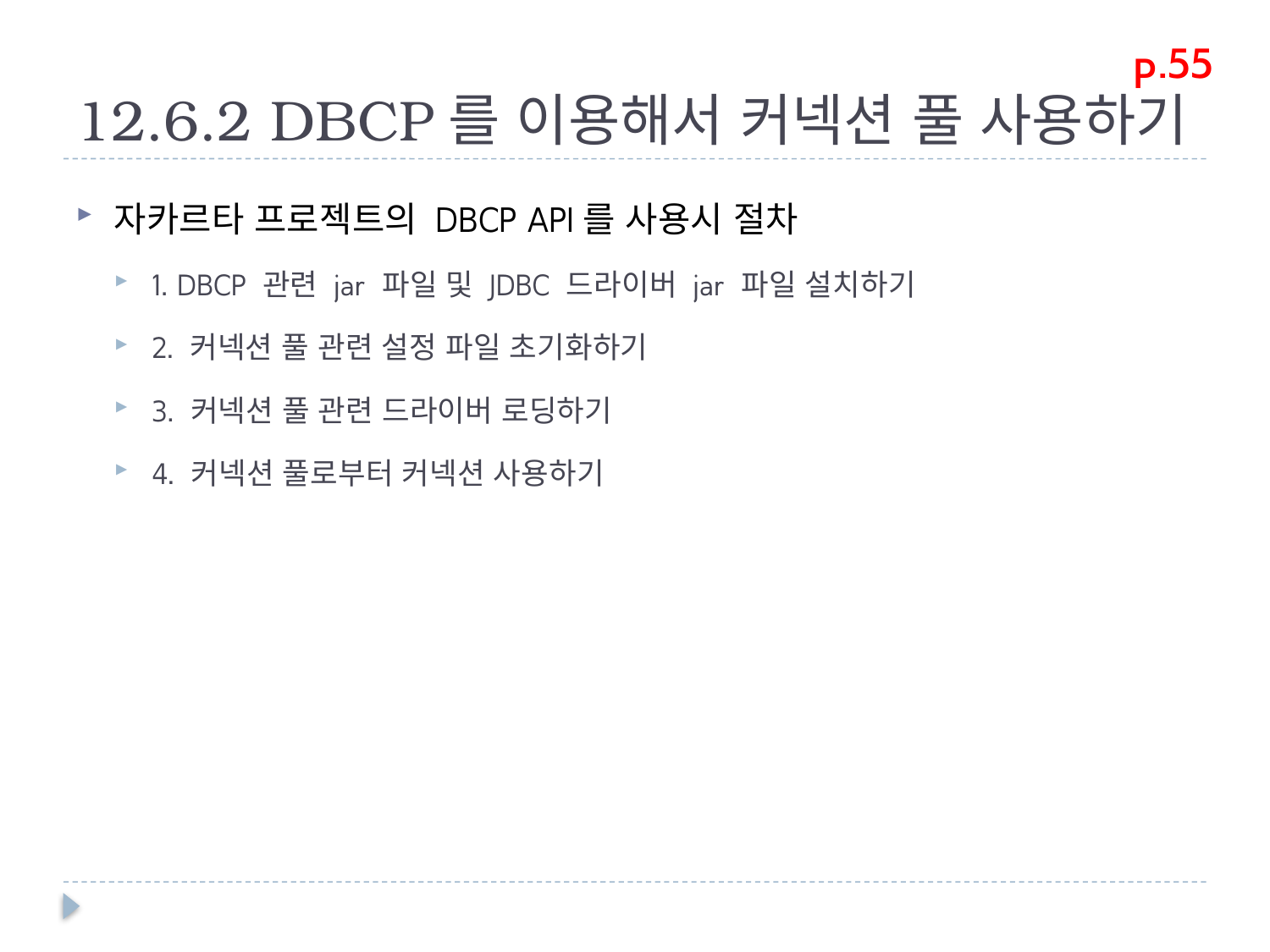

# 12.6.2 DBCP를 이용해서 커넥션 풀 사용하기
p.55
자카르타 프로젝트의 DBCP API를 사용시 절차
1. DBCP 관련 jar 파일 및 JDBC 드라이버 jar 파일 설치하기
2. 커넥션 풀 관련 설정 파일 초기화하기
3. 커넥션 풀 관련 드라이버 로딩하기
4. 커넥션 풀로부터 커넥션 사용하기